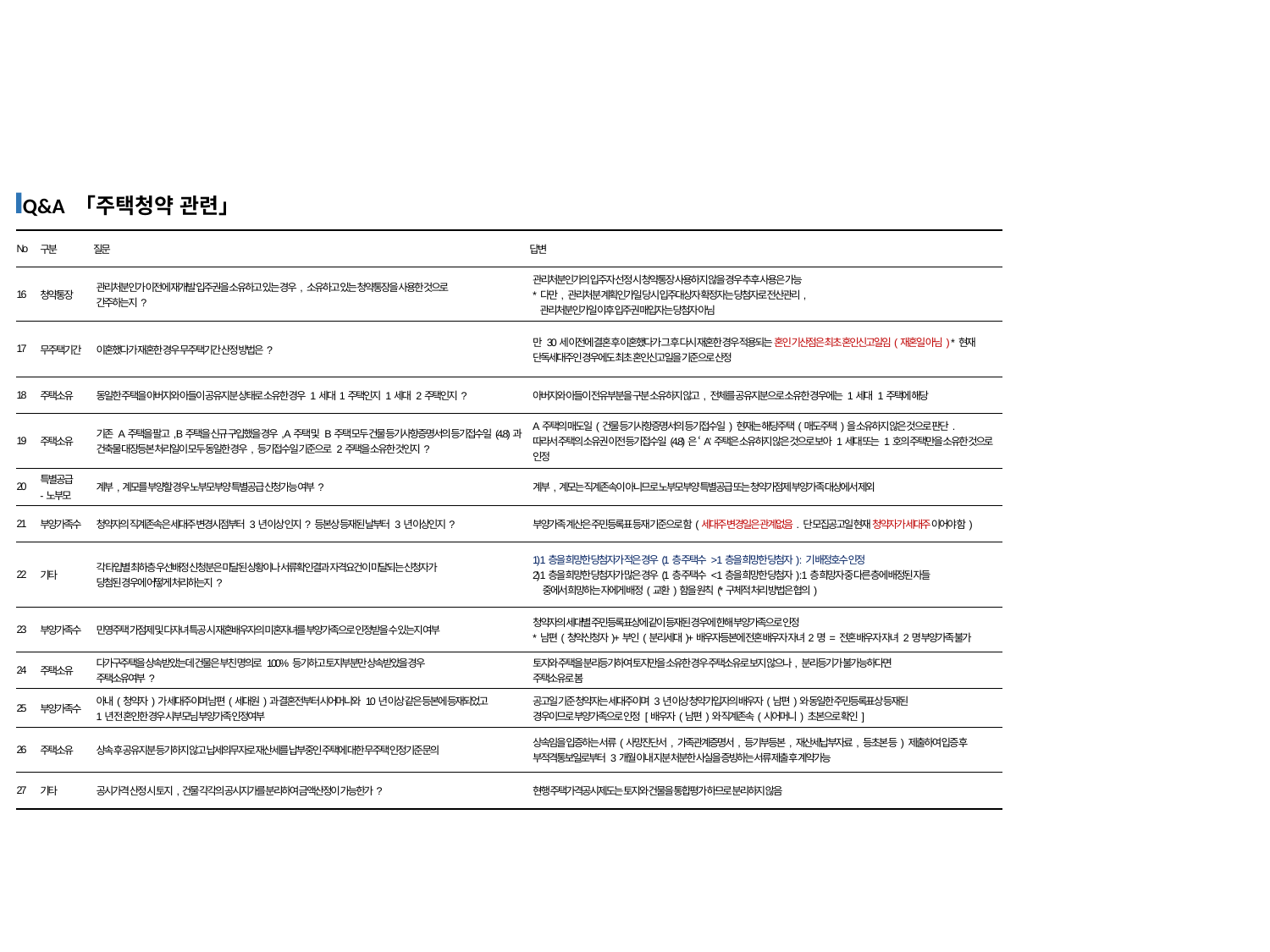

Q&A 「주택청약 관련」

| No | 구분 | 질문 | 답변 |
| --- | --- | --- | --- |
| 16 | 청약통장 | 관리처분인가 이전에 재개발 입주권을 소유하고 있는 경우, 소유하고 있는 청약통장을 사용한 것으로 간주하는지? | 관리처분인가의 입주자 선정 시 청약통장 사용하지 않을 경우 추후 사용은 가능 \* 다만, 관리처분 계획인가일 당시 입주대상자 확정자는 당첨자로 전산관리, 관리처분인가일 이후 입주권 매입자는 당첨자 아님 |
| 17 | 무주택기간 | 이혼했다가 재혼한 경우 무주택기간 산정 방법은? | 만 30세 이전에 결혼 후 이혼했다가 그 후 다시 재혼한 경우 적용되는 혼인 기산점은 최초 혼인신고일임(재혼일 아님) \* 현재 단독세대주인 경우에도 최초 혼인신고일을 기준으로 산정 |
| 18 | 주택소유 | 동일한 주택을 아버지와 아들이 공유지분 상태로 소유한 경우 1세대1주택인지 1세대 2주택인지? | 아버지와 아들이 전유부분을 구분 소유하지 않고, 전체를 공유지분으로 소유한 경우에는 1세대 1주택에 해당 |
| 19 | 주택소유 | 기존 A주택을 팔고, B주택을 신규 구입했을 경우, A주택 및 B주택 모두 건물 등기사항증명서의 등기접수일(4.8)과 건축물 대장등본 처리일이 모두 동일한 경우, 등기접수일 기준으로 2주택을 소유한 것인지? | A주택의 매도일(건물 등기사항증명서의 등기접수일) 현재는 해당주택(매도주택)을 소유하지 않은 것으로 판단. 따라서 주택의 소유권 이전 등기접수일(4.8)은 ‘A’주택은 소유하지 않은 것으로 보아 1세대 또는 1호의 주택만을 소유한 것으로 인정 |
| 20 | 특별공급 -노부모 | 계부,계모를 부양할 경우 노부모부양 특별공급 신청가능 여부? | 계부,계모는 직계존속이 아니므로 노부모부양 특별공급 또는 청약가점제 부양가족 대상에서 제외 |
| 21 | 부양가족수 | 청약자의 직계존속은 세대주 변경시점부터 3년 이상 인지? 등본상 등재된 날부터 3년 이상인지? | 부양가족 계산은 주민등록표 등재 기준으로 함(세대주 변경일은 관계없음. 단 모집공고일 현재 청약자가 세대주이어야 함) |
| 22 | 기타 | 각 타입별 최하층 우선배정 신청분은 미달된 상황이나 서류확인결과 자격요건이 미달되는 신청자가 당첨된 경우에 어떻게 처리하는지? | 1) 1층을 희망한 당첨자가 적은 경우(1층 주택수 > 1층을 희망한 당첨자) : 기 배정호수 인정 2) 1층을 희망한 당첨자가 많은 경우(1층 주택수 < 1층을 희망한 당첨자) : 1층 희망자 중 다른 층에 배정된 자들 중에서 희망하는 자에게 배정(교환)함을 원칙(\*구체적 처리 방법은 협의) |
| 23 | 부양가족수 | 민영주택 가점제 및 다자녀 특공 시 재혼배우자의 미혼자녀를 부양가족으로 인정받을 수 있는지 여부 | 청약자의 세대별 주민등록표상에 같이 등재된 경우에 한해 부양가족으로 인정 \* 남편(청약신청자)+부인(분리세대)+배우자등본에 전혼 배우자 자녀2명= 전혼 배우자 자녀 2명 부양가족 불가 |
| 24 | 주택소유 | 다가구주택을 상속받았는데 건물은 부친 명의로 100% 등기하고 토지부분만 상속받았을 경우 주택소유여부? | 토지와 주택을 분리등기하여 토지만을 소유한 경우 주택소유로 보지 않으나, 분리등기가 불가능하다면 주택소유로 봄 |
| 25 | 부양가족수 | 아내(청약자)가 세대주이며 남편(세대원)과 결혼전부터 시어머니와 10년 이상 같은 등본에 등재되었고 1년 전 혼인한 경우 시부모님 부양가족 인정여부 | 공고일 기준 청약자는 세대주이며 3년 이상 청약가입자의 배우자(남편)와 동일한 주민등록표상 등재된 경우이므로 부양가족으로 인정 [배우자(남편)와 직계존속(시어머니) 초본으로 확인] |
| 26 | 주택소유 | 상속 후 공유지분 등기하지 않고 납세의무자로 재산세를 납부중인 주택에 대한 무주택 인정기준 문의 | 상속임을 입증하는 서류(사망진단서, 가족관계증명서, 등기부등본, 재산세납부자료, 등초본 등) 제출하여 입증 후 부적격통보일로부터 3개월 이내 지분 처분한 사실을 증빙하는 서류 제출 후 계약가능 |
| 27 | 기타 | 공시가격 산정 시 토지,건물 각각의 공시지가를 분리하여 금액산정이 가능한가? | 현행 주택가격공시제도는 토지와 건물을 통합평가 하므로 분리하지 않음 |